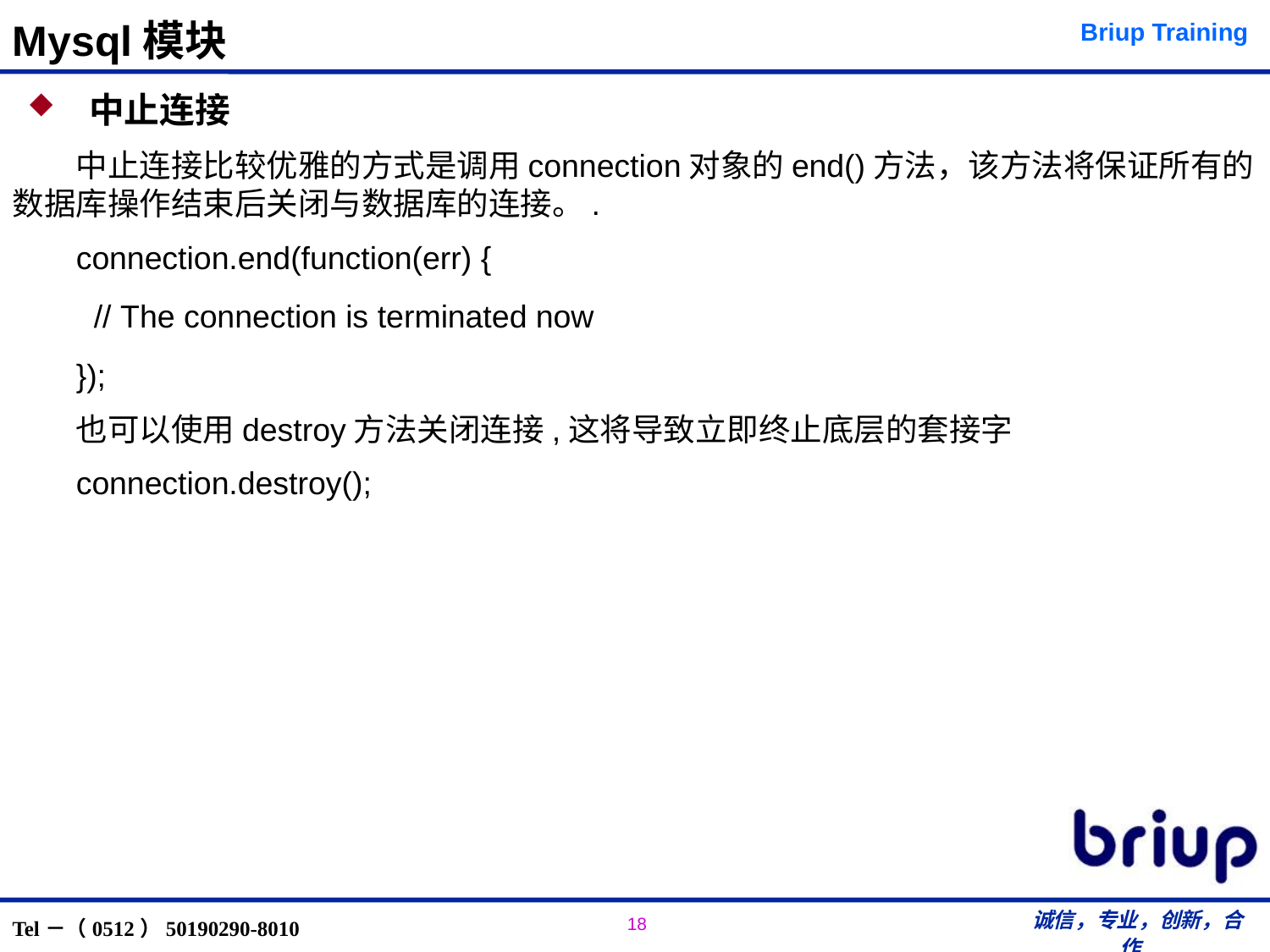

# Mysql模块
 中止连接
中止连接比较优雅的方式是调用connection对象的end()方法，该方法将保证所有的数据库操作结束后关闭与数据库的连接。.
connection.end(function(err) {
  // The connection is terminated now
});
也可以使用destroy方法关闭连接,这将导致立即终止底层的套接字
connection.destroy();